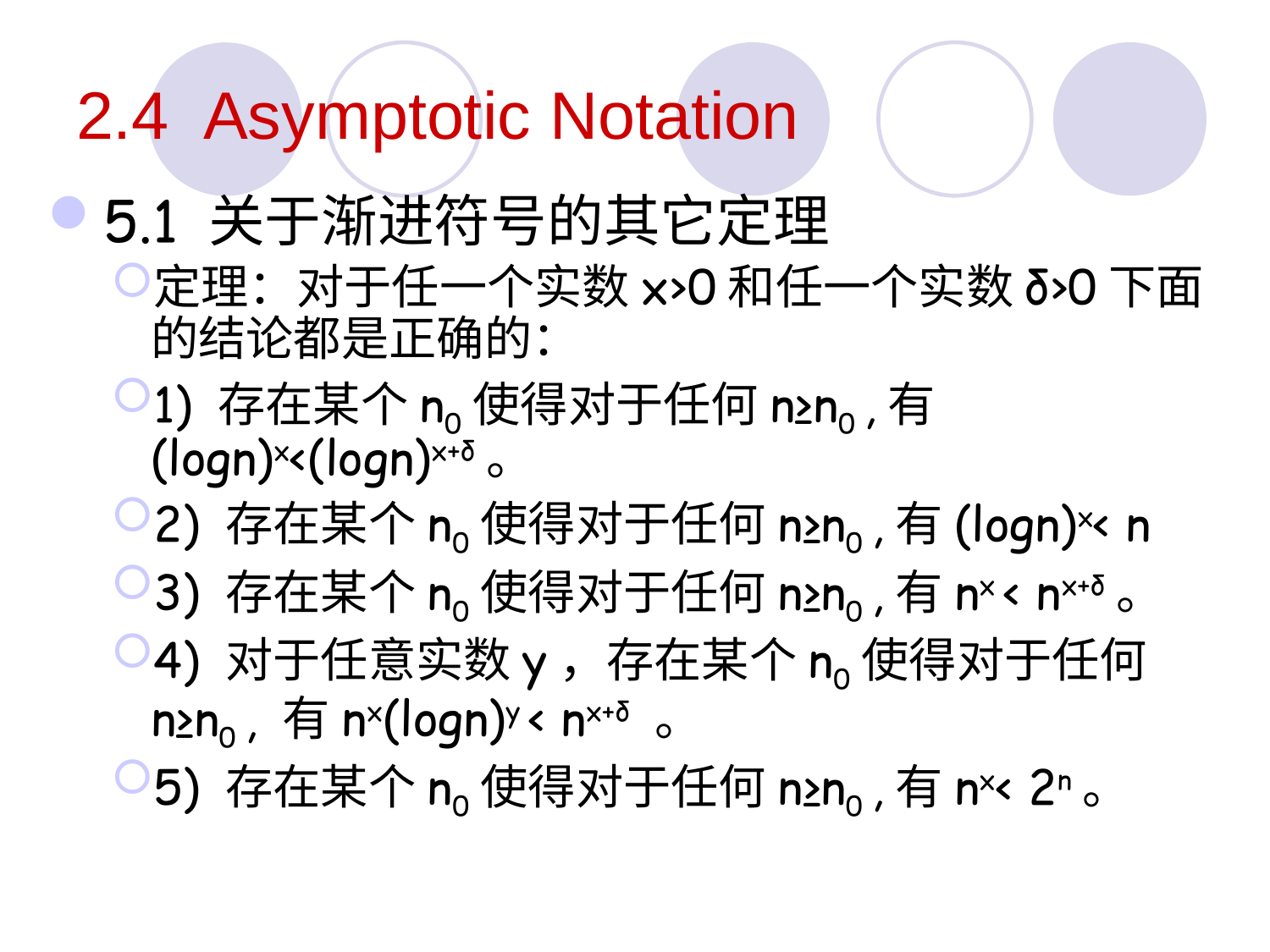

# 2.4	Asymptotic Notation
5.1 关于渐进符号的其它定理
定理：对于任一个实数x>0和任一个实数δ>0下面的结论都是正确的：
1) 存在某个n0使得对于任何n≥n0 ,有(logn)x<(logn)x+δ。
2) 存在某个n0使得对于任何n≥n0 ,有(logn)x< n
3) 存在某个n0使得对于任何n≥n0 ,有nx < nx+δ。
4) 对于任意实数y，存在某个n0使得对于任何n≥n0 , 有nx(logn)y < nx+δ 。
5) 存在某个n0使得对于任何n≥n0 ,有nx< 2n。

59